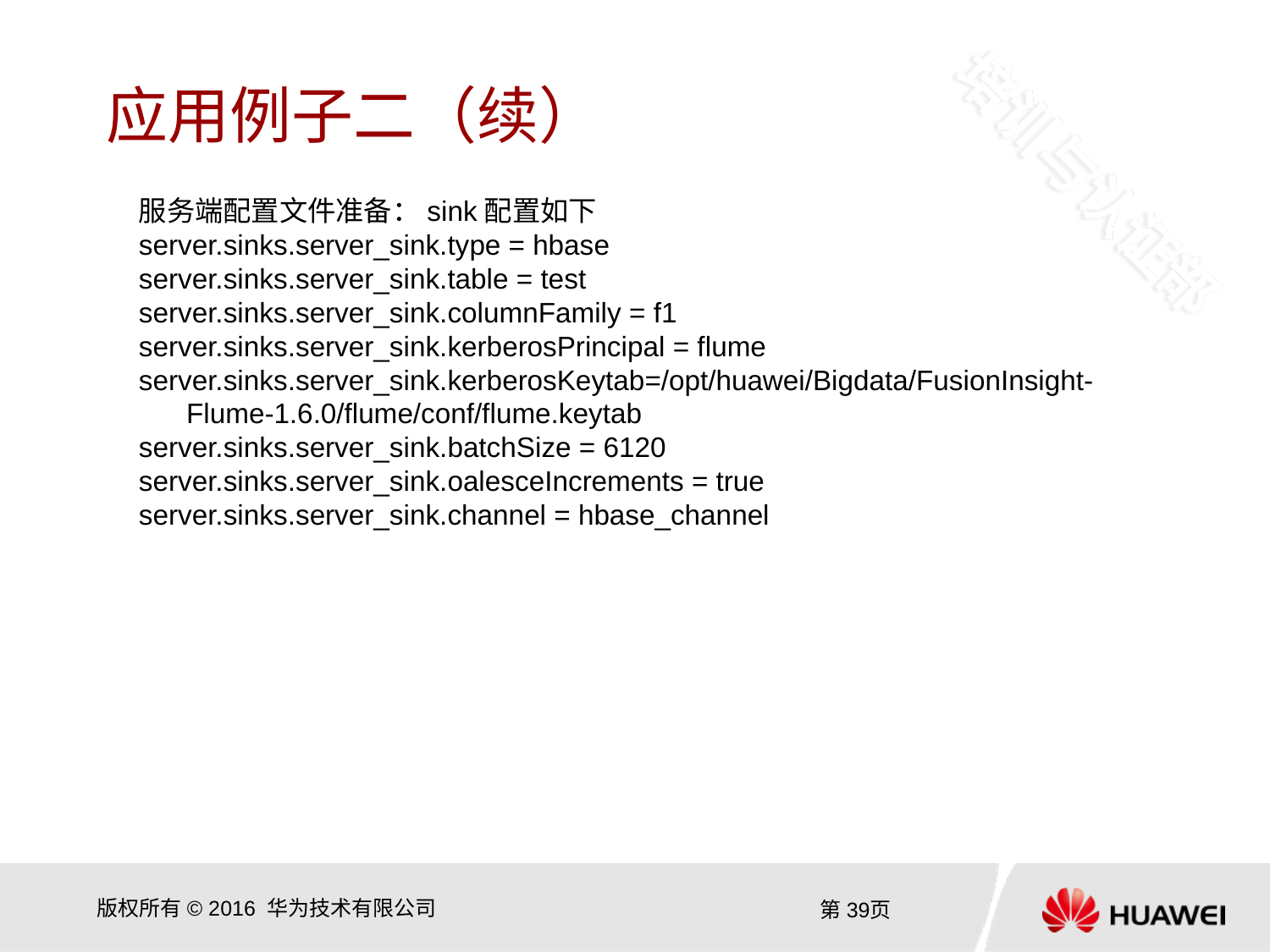

# 应用例子二（续）
服务端配置文件准备：sink配置如下
server.sinks.server_sink.type = hbase
server.sinks.server_sink.table = test
server.sinks.server_sink.columnFamily = f1
server.sinks.server_sink.kerberosPrincipal = flume
server.sinks.server_sink.kerberosKeytab=/opt/huawei/Bigdata/FusionInsight-Flume-1.6.0/flume/conf/flume.keytab
server.sinks.server_sink.batchSize = 6120
server.sinks.server_sink.oalesceIncrements = true
server.sinks.server_sink.channel = hbase_channel